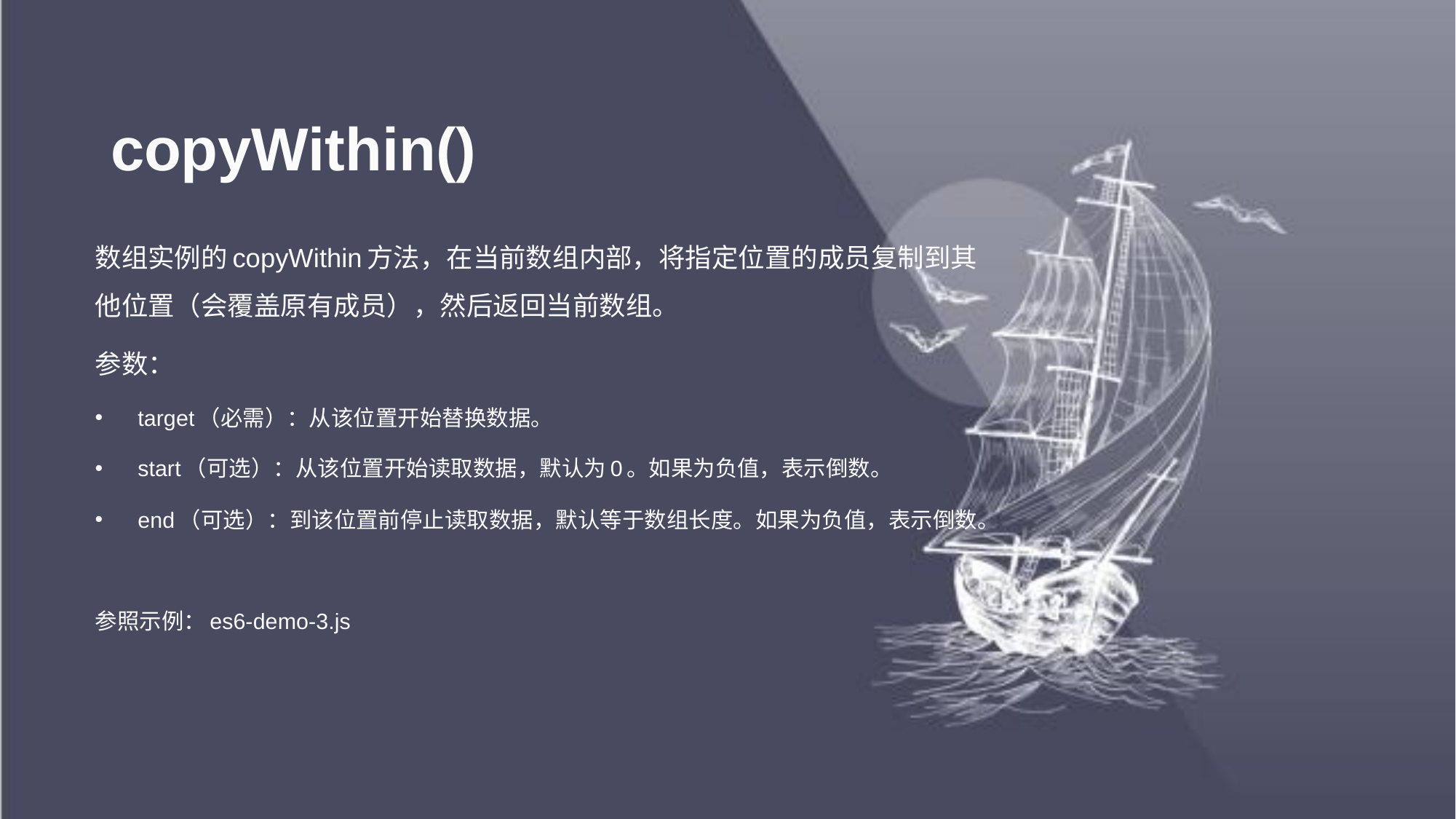

# copyWithin()
数组实例的copyWithin方法，在当前数组内部，将指定位置的成员复制到其他位置（会覆盖原有成员），然后返回当前数组。
参数：
target（必需）：从该位置开始替换数据。
start（可选）：从该位置开始读取数据，默认为0。如果为负值，表示倒数。
end（可选）：到该位置前停止读取数据，默认等于数组长度。如果为负值，表示倒数。

参照示例：es6-demo-3.js